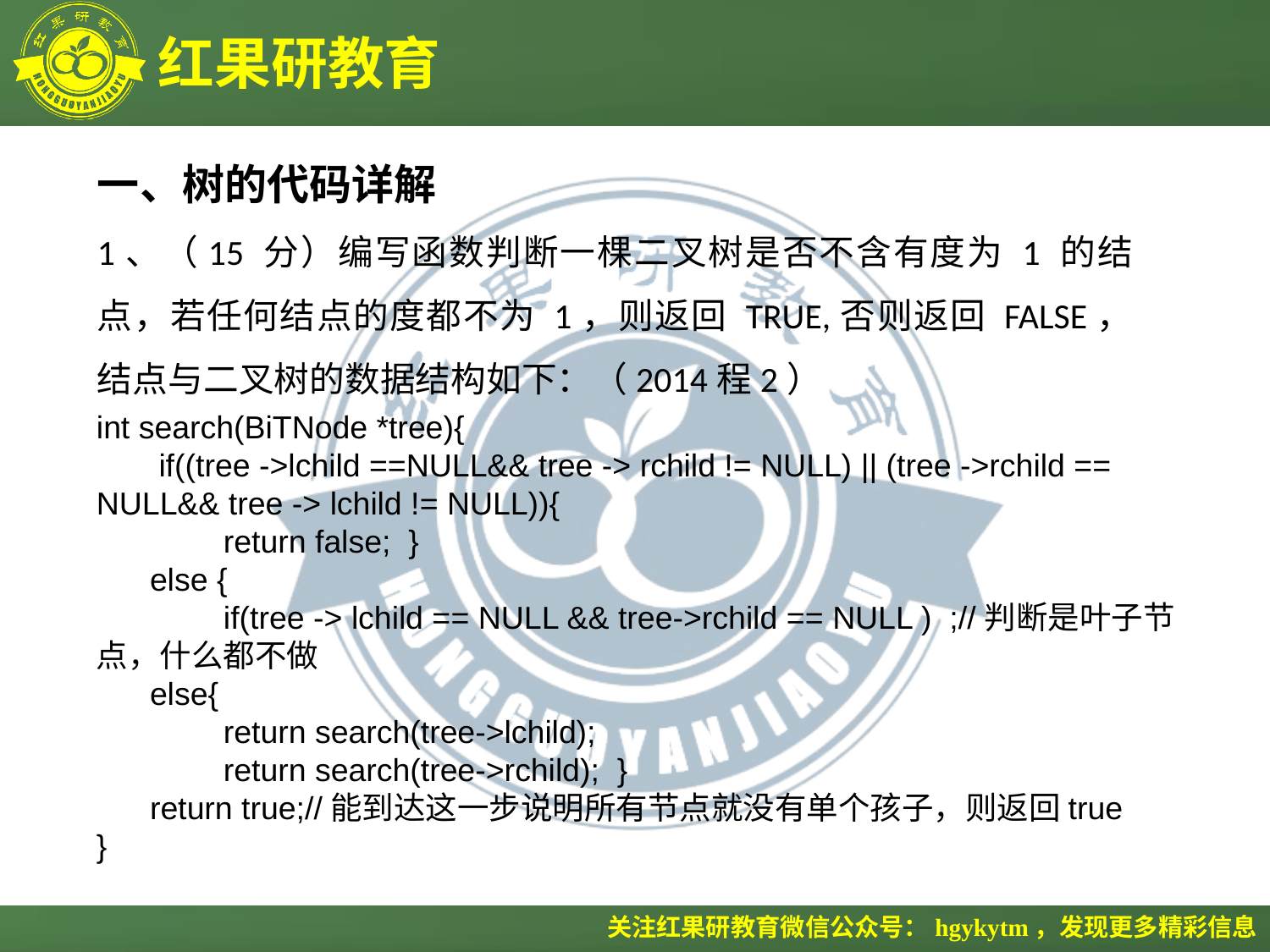

一、树的代码详解
1、（15 分）编写函数判断一棵二叉树是否不含有度为 1 的结点，若任何结点的度都不为 1，则返回 TRUE,否则返回 FALSE，结点与二叉树的数据结构如下：（2014程2）
int search(BiTNode *tree){
       if((tree ->lchild ==NULL&& tree -> rchild != NULL) || (tree ->rchild == NULL&& tree -> lchild != NULL)){
	return false;  }
      else {
	if(tree -> lchild == NULL && tree->rchild == NULL )  ;//判断是叶子节点，什么都不做
      else{
	return search(tree->lchild);
	return search(tree->rchild);  }
      return true;//能到达这一步说明所有节点就没有单个孩子，则返回true
}